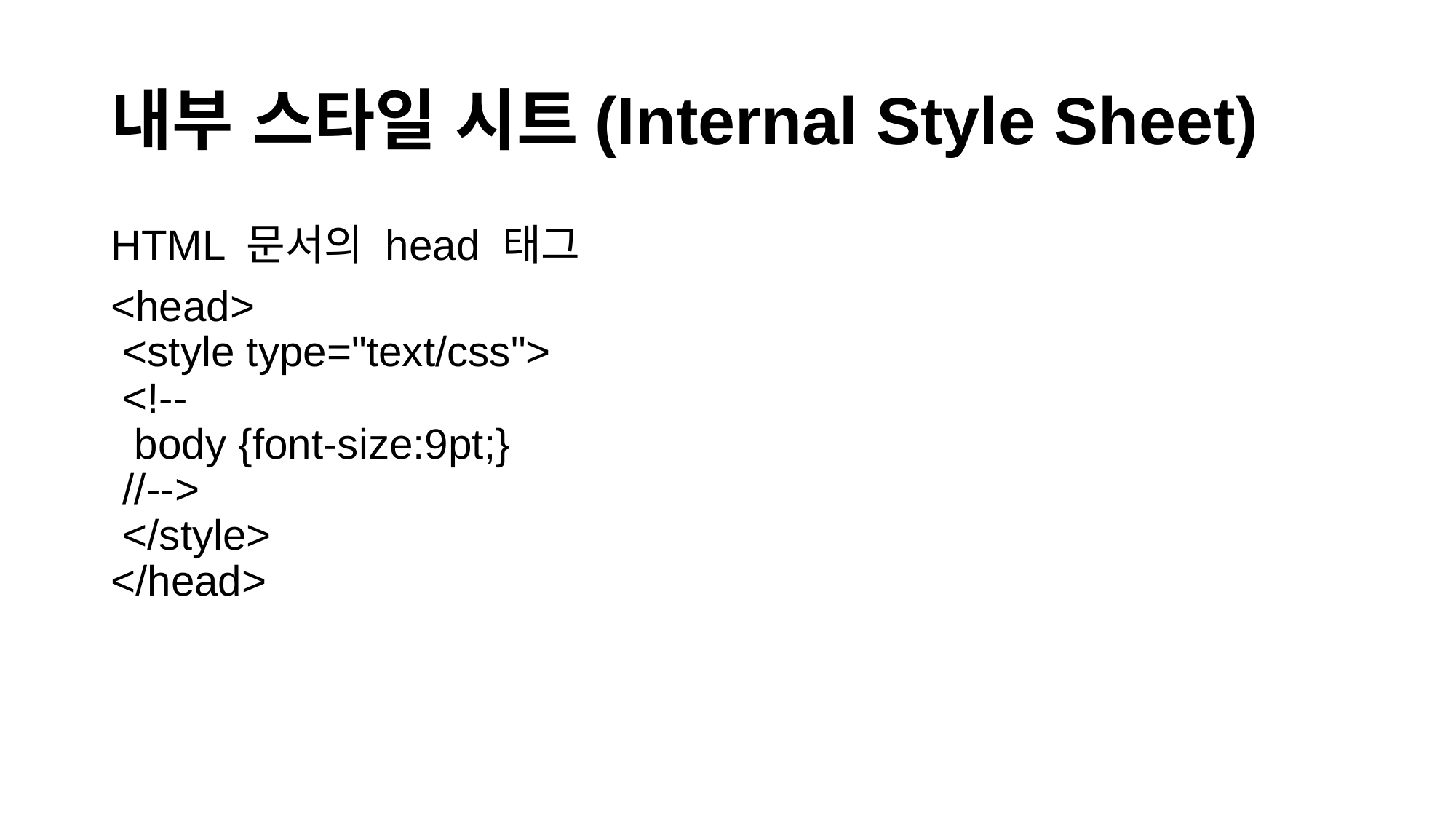

# 내부 스타일 시트(Internal Style Sheet)
HTML 문서의 head 태그
<head>
 <style type="text/css">
 <!--
  body {font-size:9pt;}
 //-->
 </style>
</head>